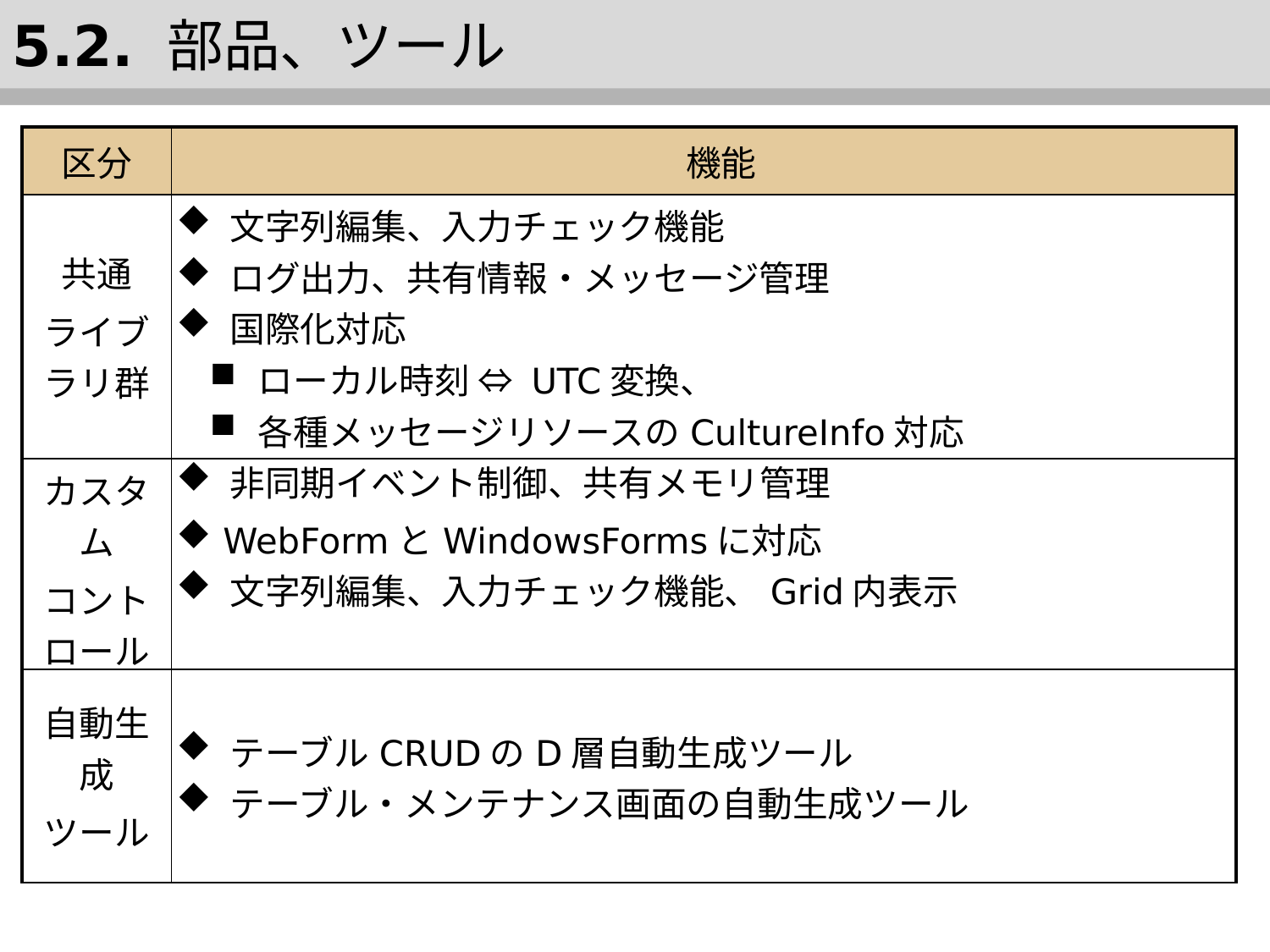

5.2. 部品、ツール
| 区分 | 機能 |
| --- | --- |
| 共通 ライブラリ群 | 文字列編集、入力チェック機能 ログ出力、共有情報・メッセージ管理 国際化対応 ローカル時刻 ⇔ UTC変換、 各種メッセージリソースのCultureInfo対応 非同期イベント制御、共有メモリ管理 |
| カスタム コントロール | WebFormとWindowsFormsに対応 文字列編集、入力チェック機能、Grid内表示 |
| 自動生成 ツール | テーブルCRUDのD層自動生成ツール テーブル・メンテナンス画面の自動生成ツール |